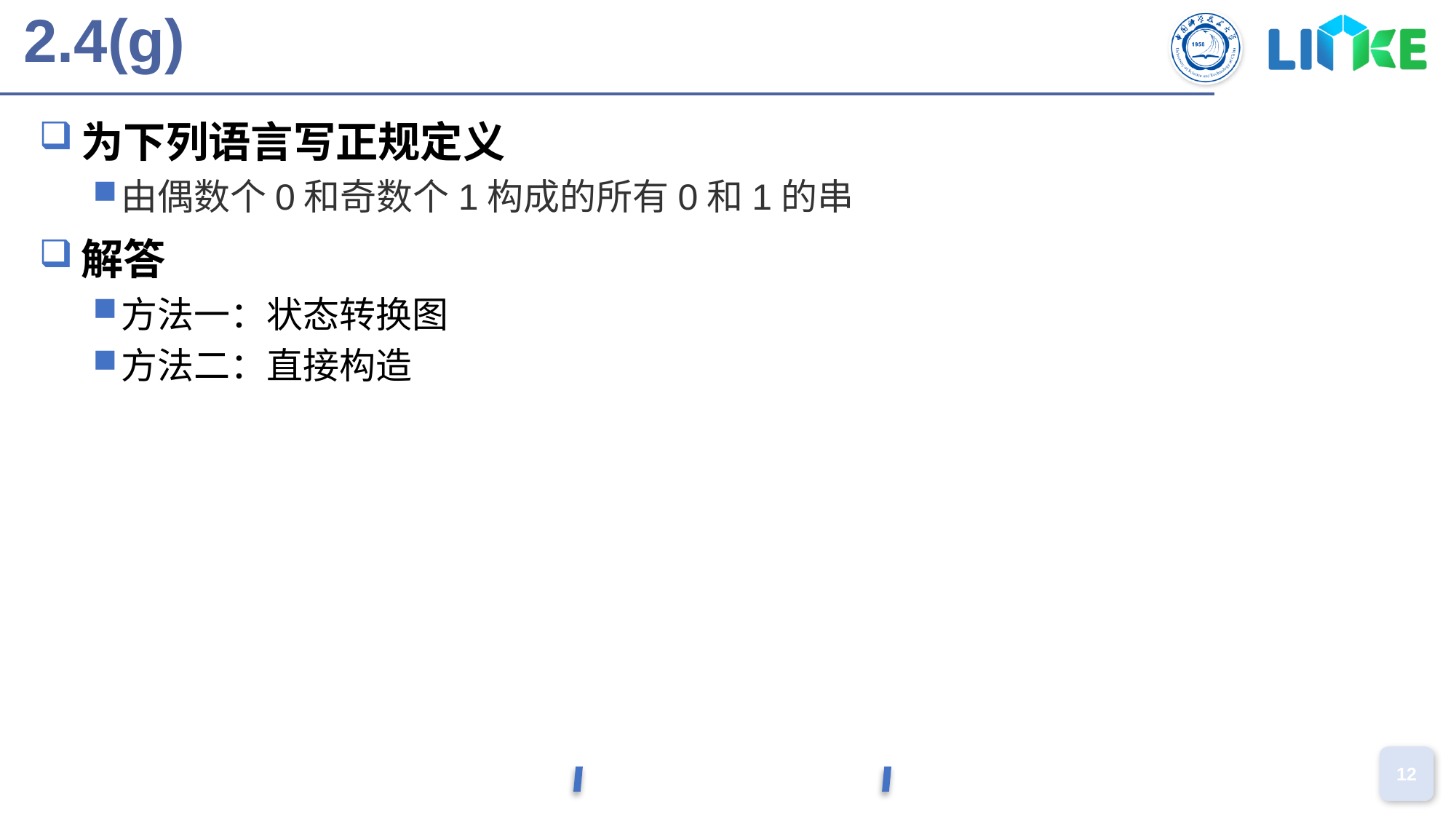

# 2.4(g)
为下列语言写正规定义
由偶数个0和奇数个1构成的所有0和1的串
解答
方法一：状态转换图
方法二：直接构造